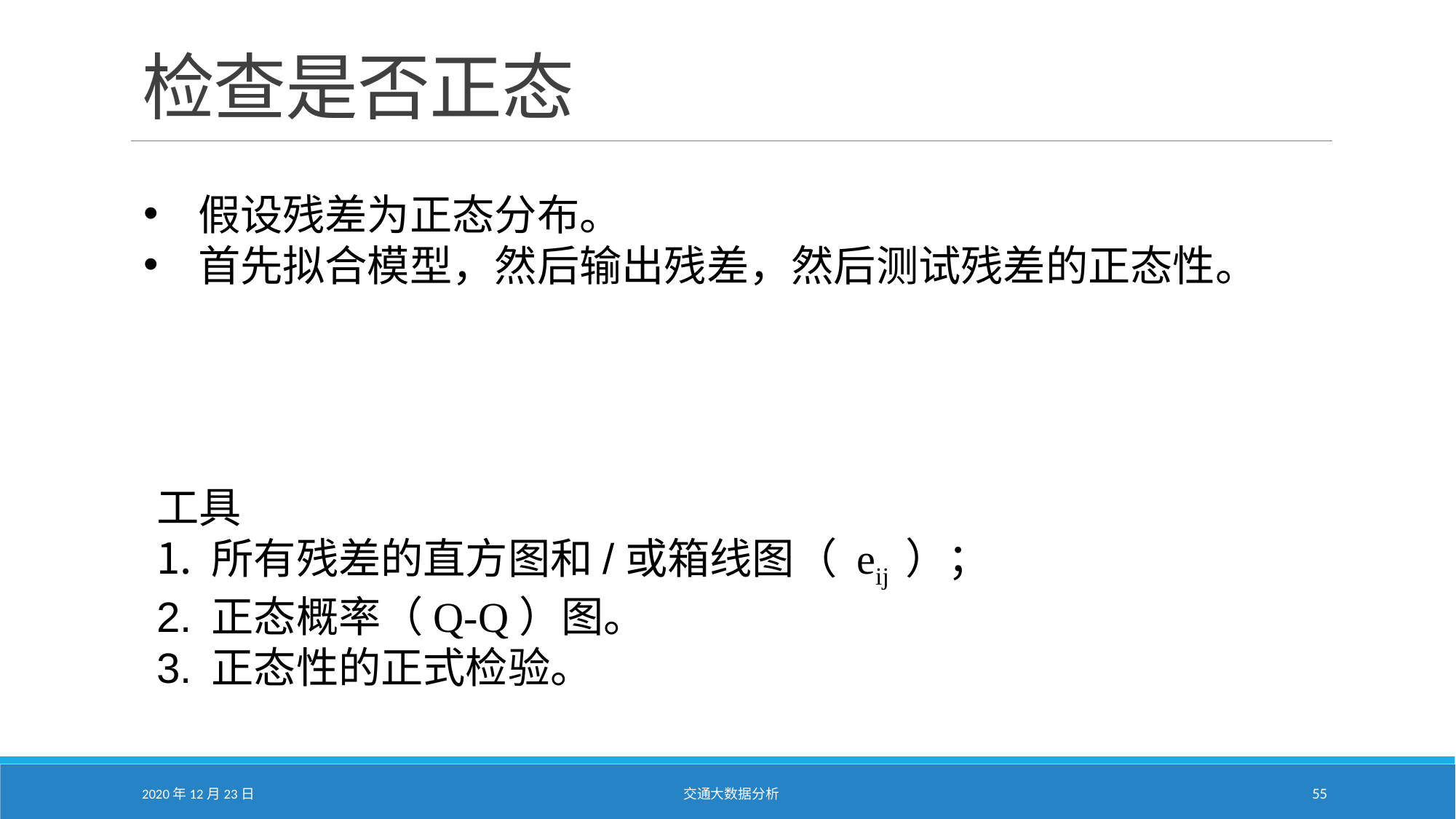

# 检查是否正态
假设残差为正态分布。
首先拟合模型，然后输出残差，然后测试残差的正态性。
工具
所有残差的直方图和/或箱线图（ eij ）；
正态概率（Q-Q）图。
正态性的正式检验。
2020年12月23日
交通大数据分析
55